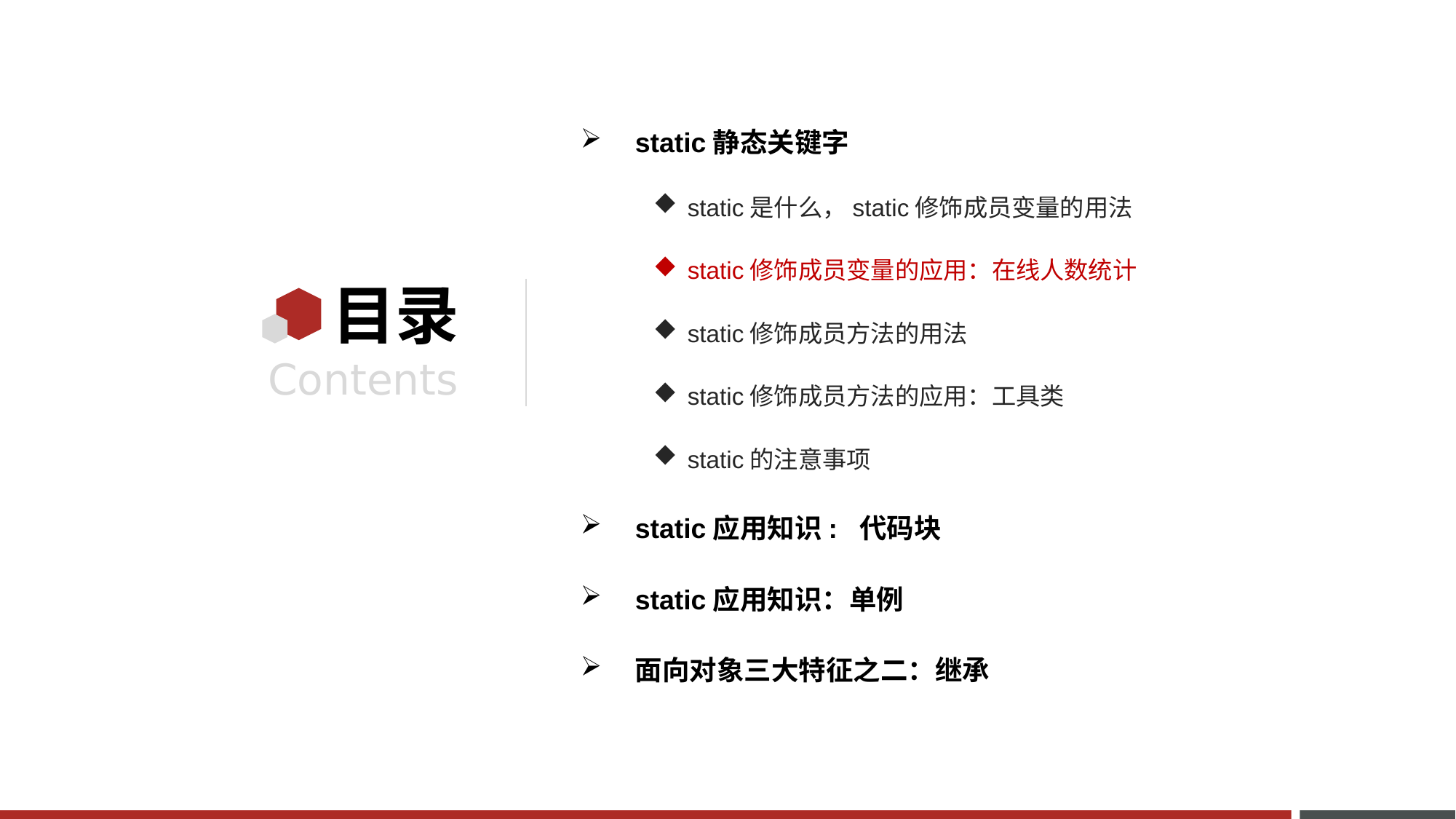

static静态关键字
static是什么，static修饰成员变量的用法
static修饰成员变量的应用：在线人数统计
static修饰成员方法的用法
static修饰成员方法的应用：工具类
static的注意事项
static应用知识:  代码块
static应用知识：单例
面向对象三大特征之二：继承